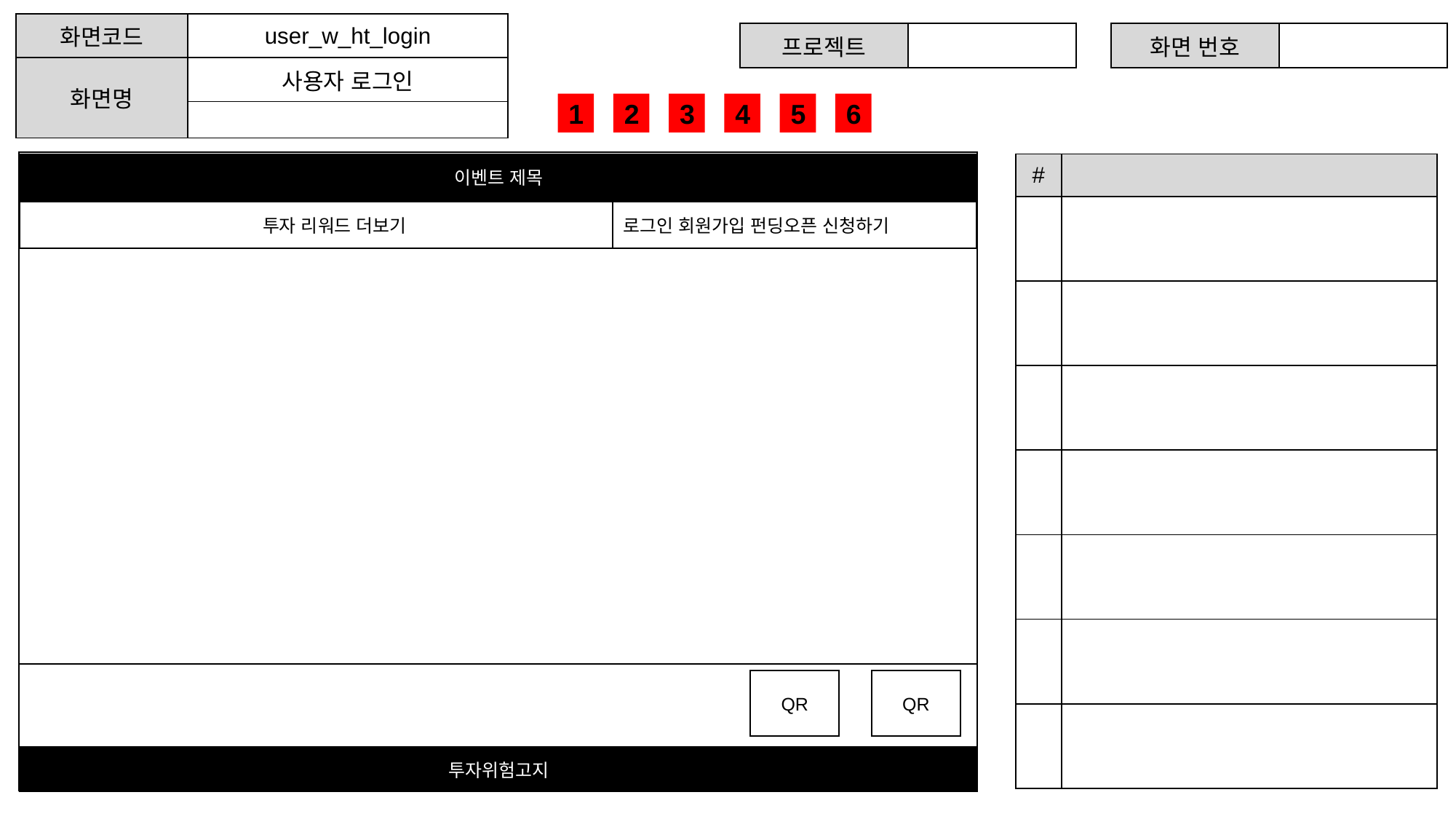

| 화면코드 | user\_w\_ht\_login |
| --- | --- |
| 화면명 | 사용자 로그인 |
|  |  |
| 프로젝트 |  |
| --- | --- |
| 화면 번호 |  |
| --- | --- |
1
2
3
4
5
6

이벤트 제목
로그인 회원가입 펀딩오픈 신청하기
투자 리워드 더보기
| # |  |
| --- | --- |
|  |  |
|  |  |
|  |  |
|  |  |
|  |  |
|  |  |
|  |  |

QR
QR
투자위험고지